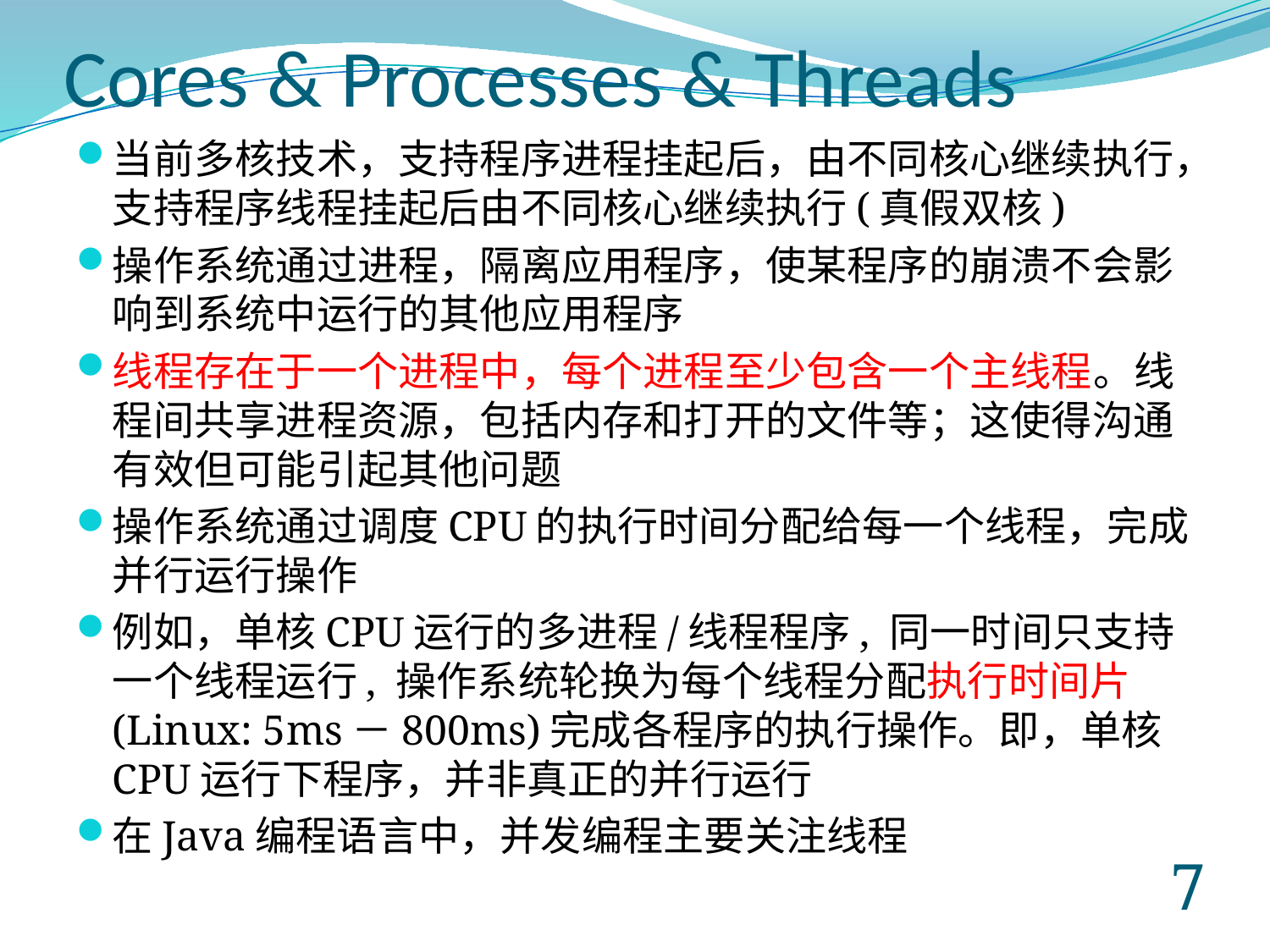

# Cores & Processes & Threads
当前多核技术，支持程序进程挂起后，由不同核心继续执行，支持程序线程挂起后由不同核心继续执行(真假双核)
操作系统通过进程，隔离应用程序，使某程序的崩溃不会影响到系统中运行的其他应用程序
线程存在于一个进程中，每个进程至少包含一个主线程。线程间共享进程资源，包括内存和打开的文件等；这使得沟通有效但可能引起其他问题
操作系统通过调度CPU的执行时间分配给每一个线程，完成并行运行操作
例如，单核CPU运行的多进程/线程程序, 同一时间只支持一个线程运行, 操作系统轮换为每个线程分配执行时间片(Linux: 5ms－800ms)完成各程序的执行操作。即，单核CPU运行下程序，并非真正的并行运行
在Java编程语言中，并发编程主要关注线程
7